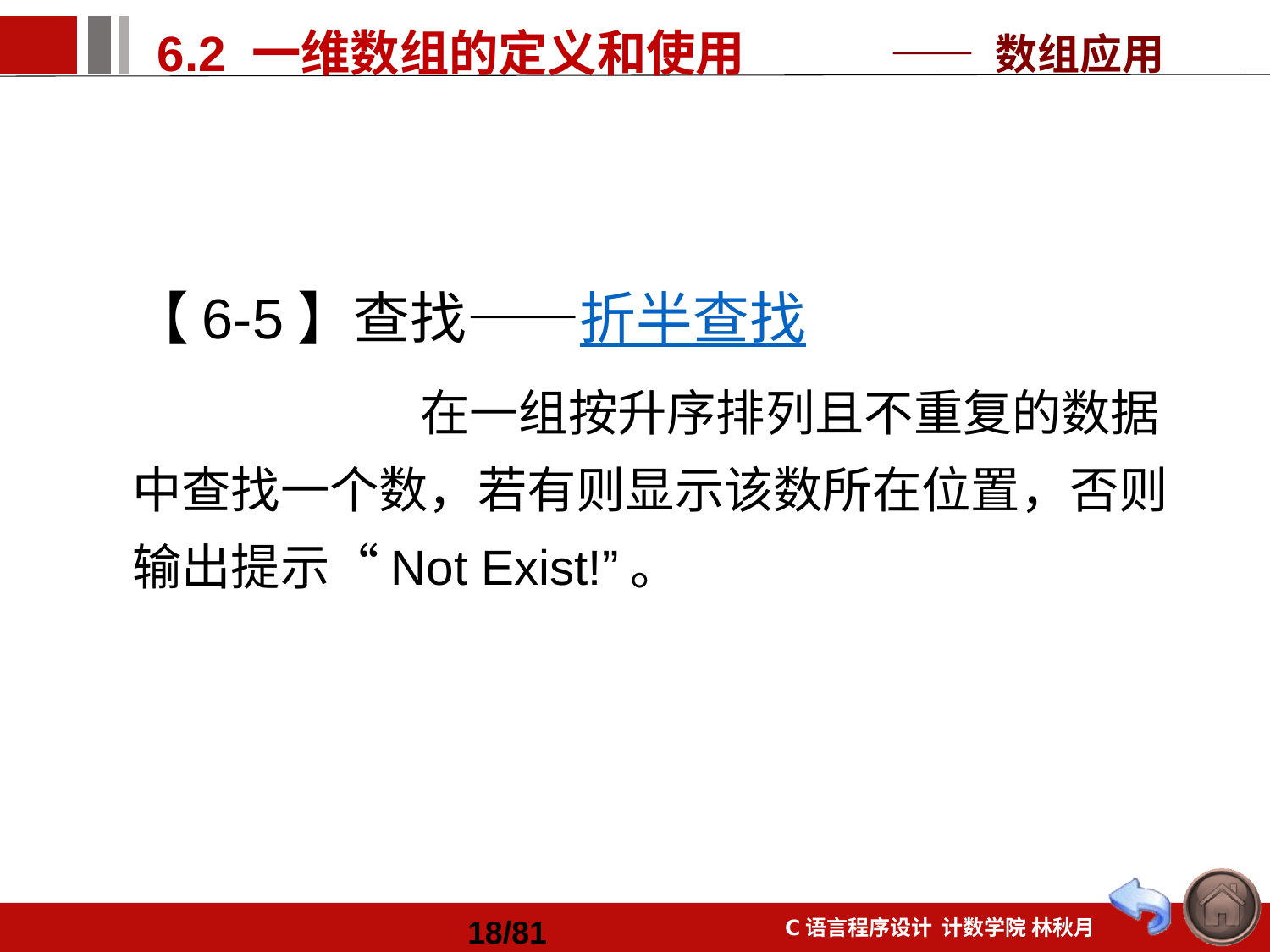

—— 数组应用
【6-5】查找——折半查找
		  在一组按升序排列且不重复的数据中查找一个数，若有则显示该数所在位置，否则输出提示“Not Exist!”。